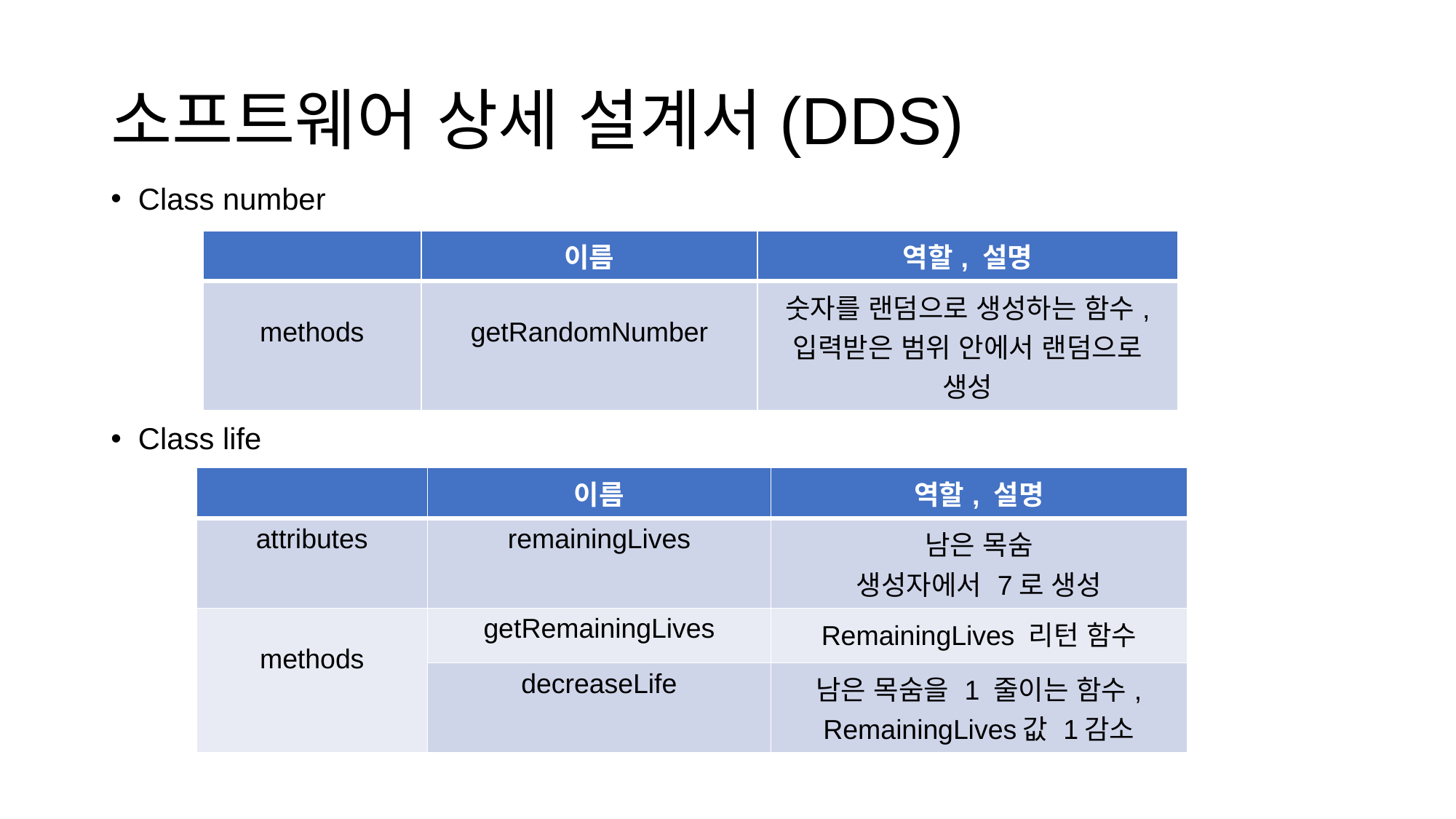

# 소프트웨어 상세 설계서(DDS)
Class number

Class life
|  | 이름 | 역할, 설명 |
| --- | --- | --- |
| methods | getRandomNumber | 숫자를 랜덤으로 생성하는 함수, 입력받은 범위 안에서 랜덤으로 생성 |
|  | 이름 | 역할, 설명 |
| --- | --- | --- |
| attributes | remainingLives | 남은 목숨 생성자에서 7로 생성 |
| methods | getRemainingLives | RemainingLives 리턴 함수 |
|  | decreaseLife | 남은 목숨을 1 줄이는 함수, RemainingLives값 1감소 |